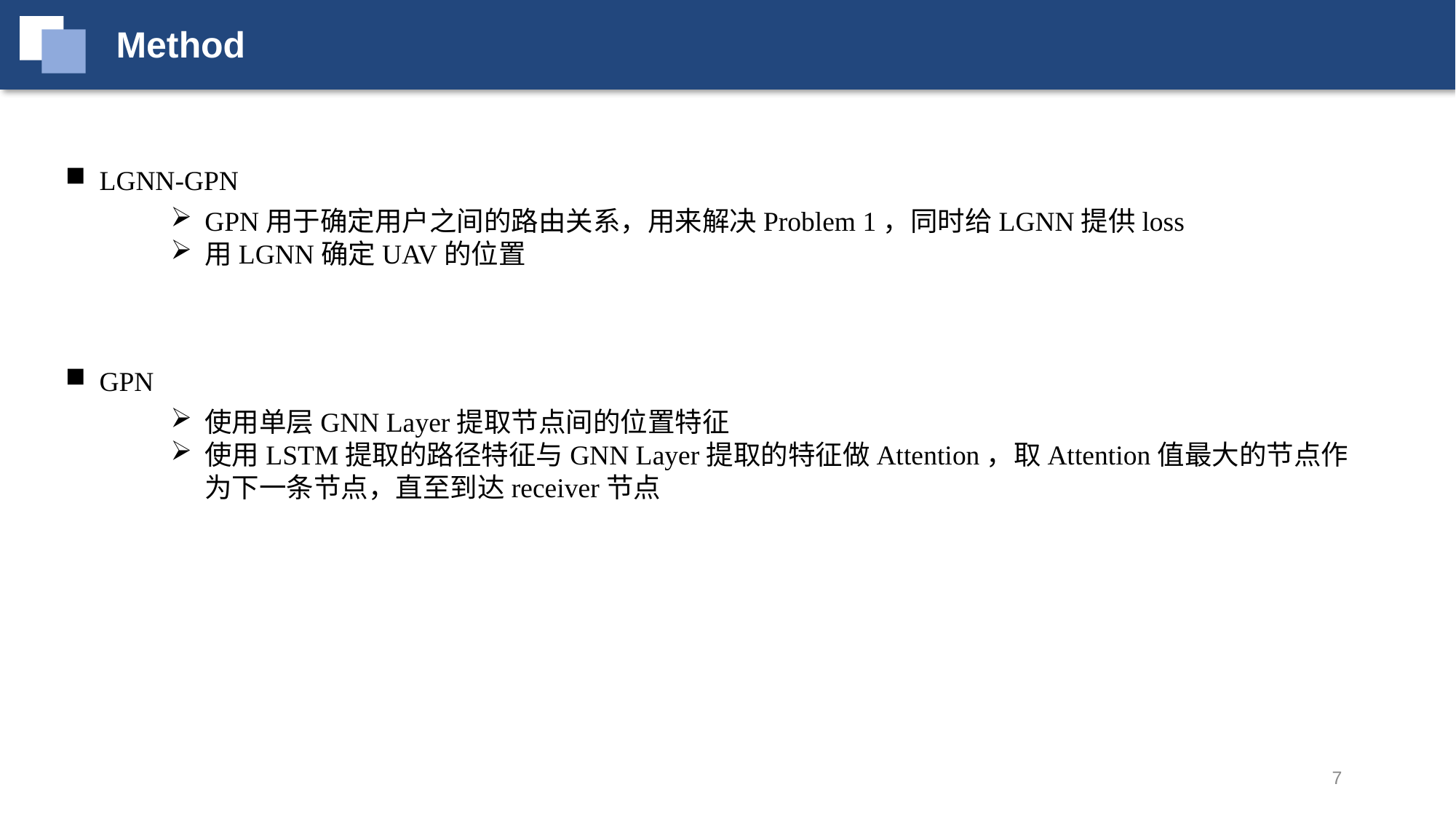

Method

LGNN-GPN
GPN用于确定用户之间的路由关系，用来解决Problem 1，同时给LGNN提供loss
用LGNN确定UAV的位置
GPN
使用单层GNN Layer提取节点间的位置特征
使用LSTM提取的路径特征与GNN Layer提取的特征做Attention，取Attention值最大的节点作为下一条节点，直至到达receiver节点
7